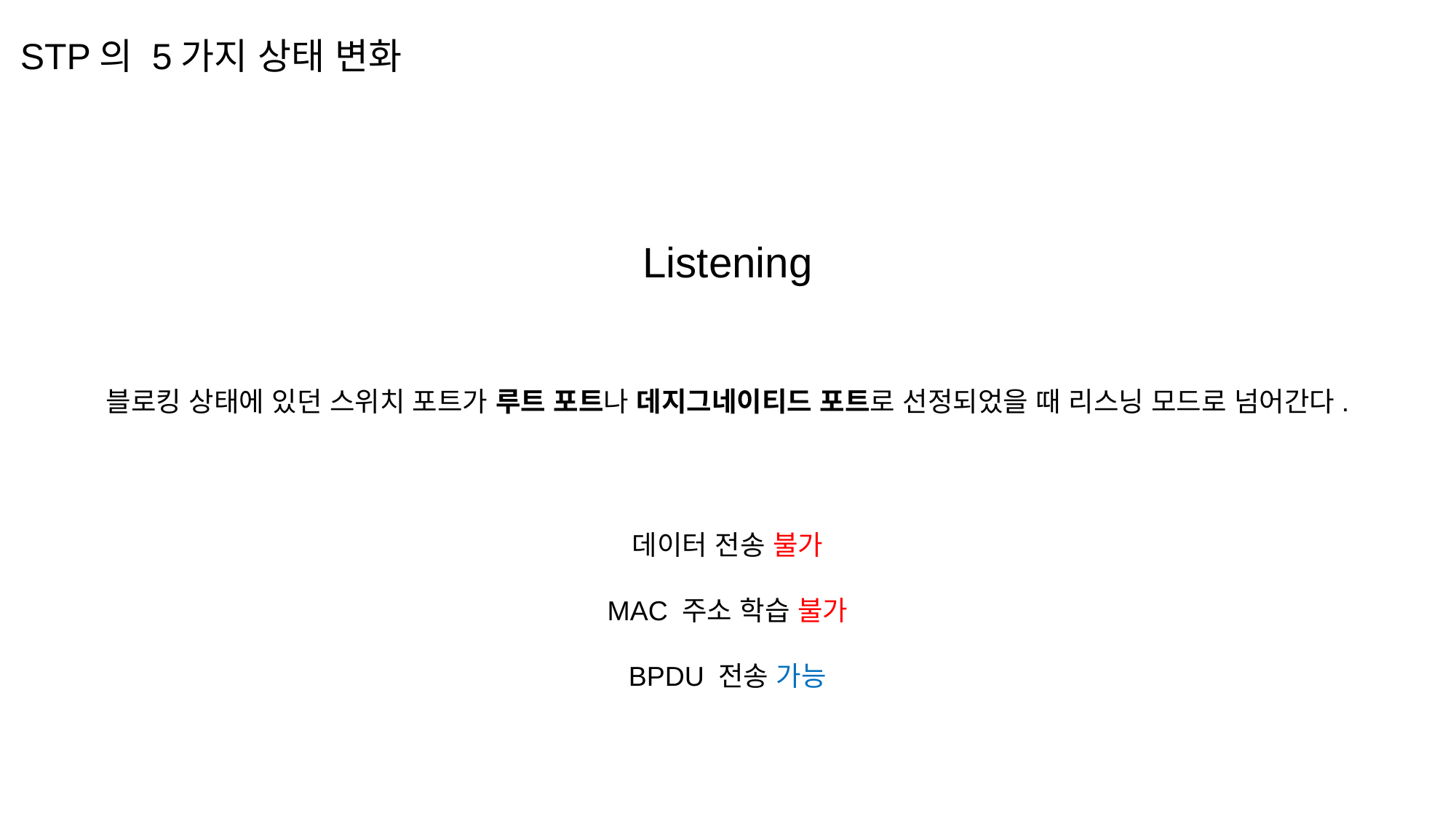

STP의 5가지 상태 변화
Listening

블로킹 상태에 있던 스위치 포트가 루트 포트나 데지그네이티드 포트로 선정되었을 때 리스닝 모드로 넘어간다.
데이터 전송 불가
MAC 주소 학습 불가
BPDU 전송 가능